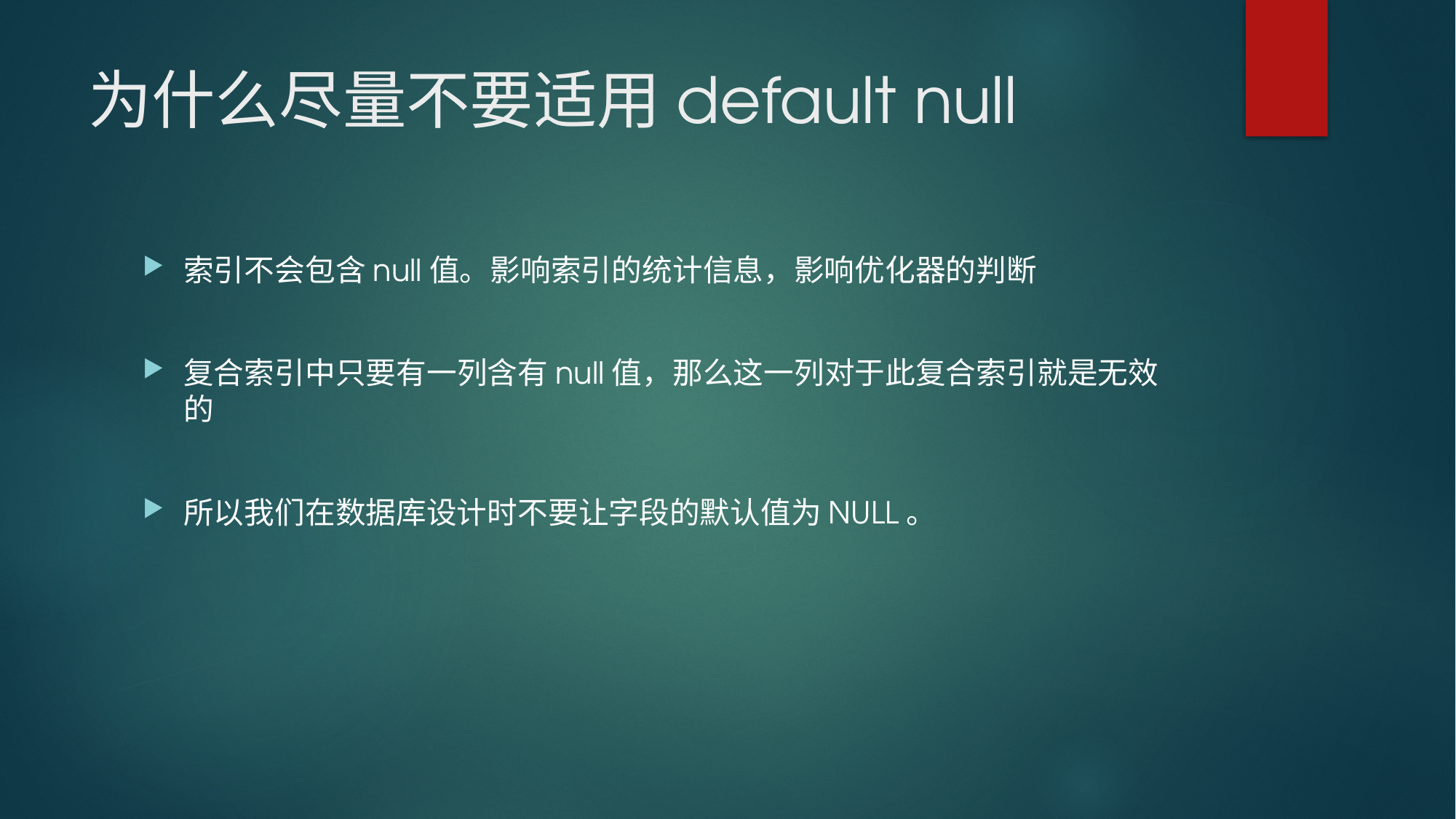

# 为什么尽量不要适用default null
索引不会包含null值。影响索引的统计信息，影响优化器的判断

复合索引中只要有一列含有null值，那么这一列对于此复合索引就是无效的

所以我们在数据库设计时不要让字段的默认值为NULL。